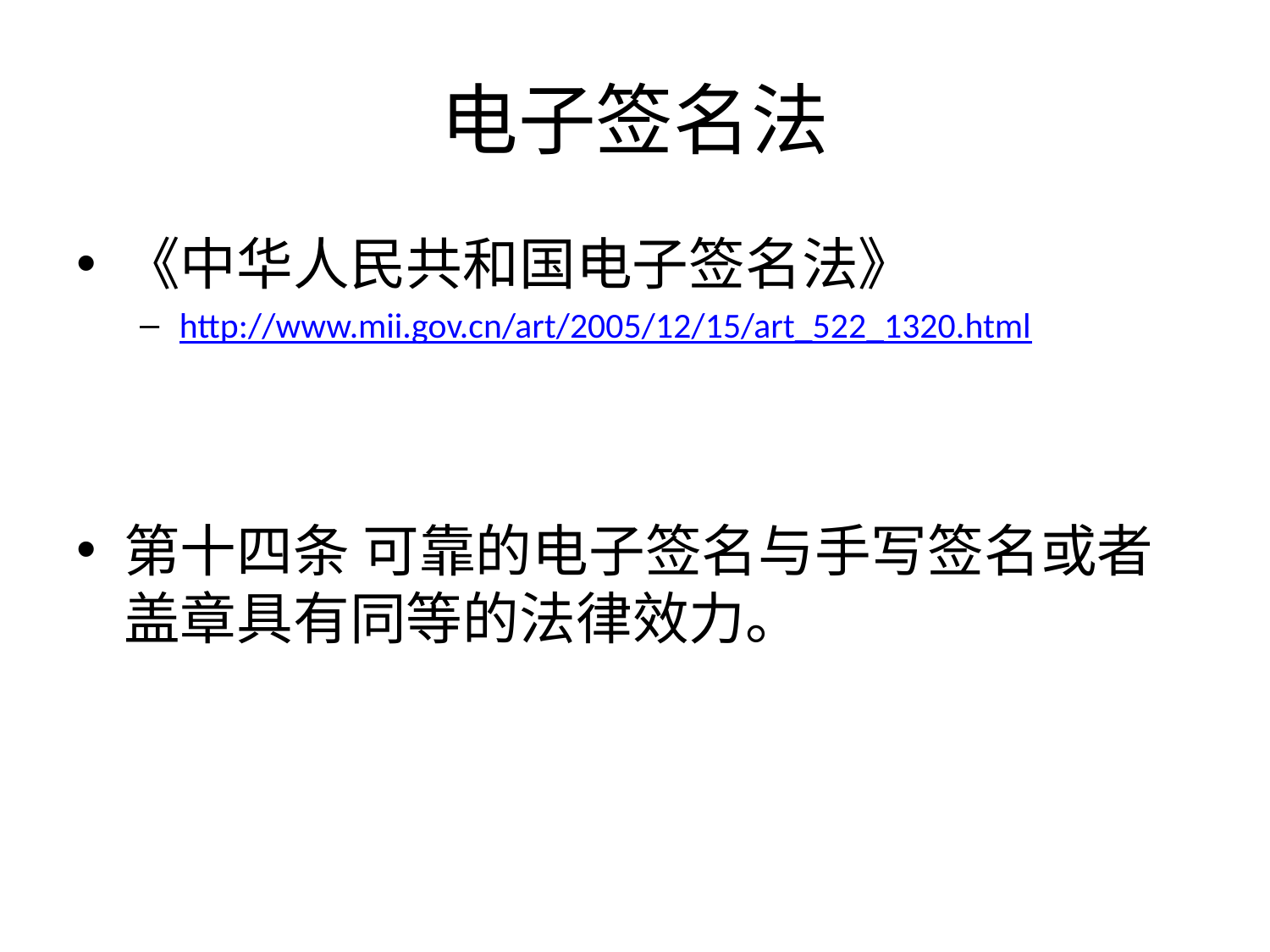

# 电子签名法
《中华人民共和国电子签名法》
http://www.mii.gov.cn/art/2005/12/15/art_522_1320.html

第十四条 可靠的电子签名与手写签名或者盖章具有同等的法律效力。